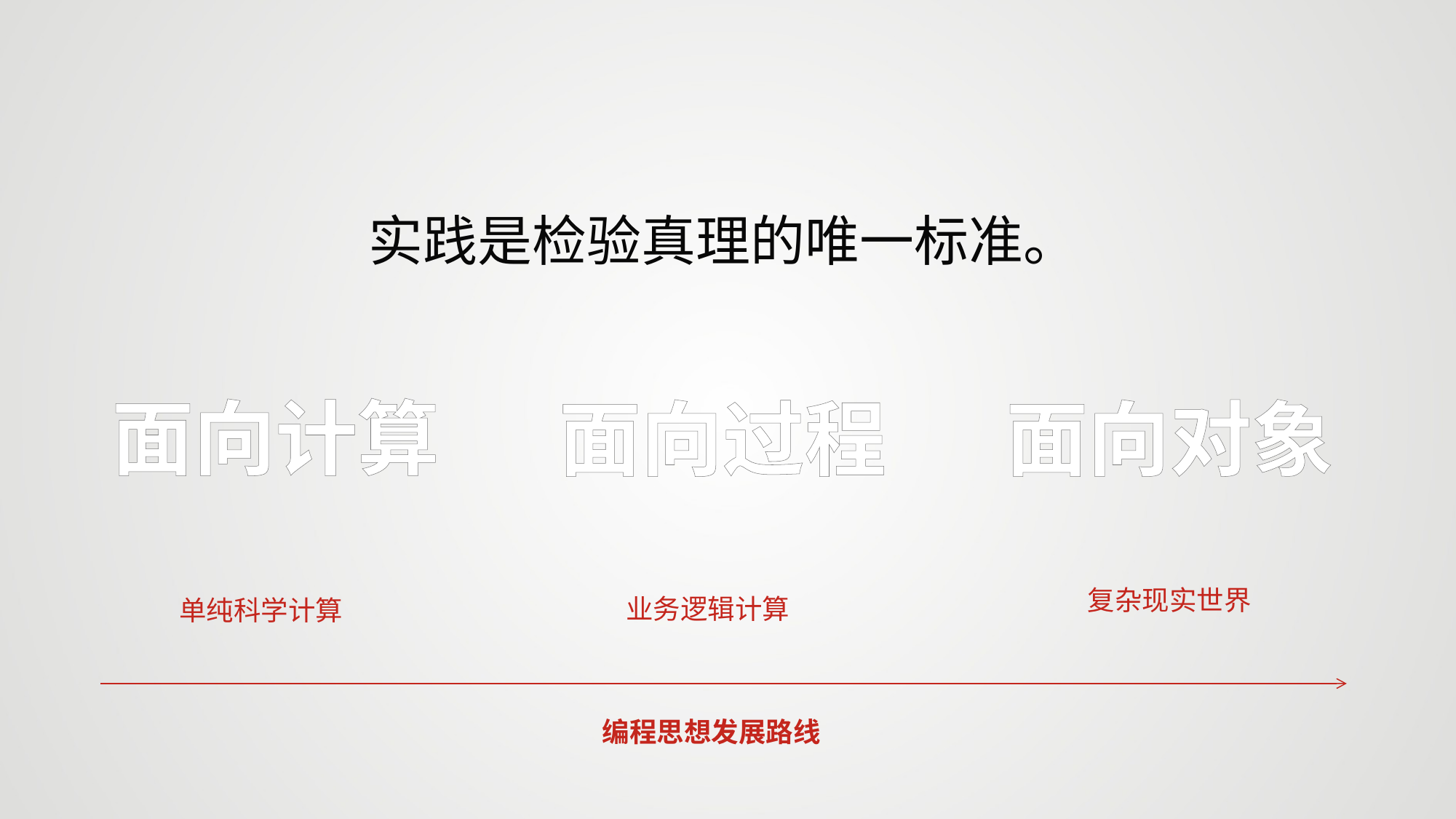

# 实践是检验真理的唯一标准。
面向计算
面向过程
面向对象
复杂现实世界
业务逻辑计算
单纯科学计算
编程思想发展路线